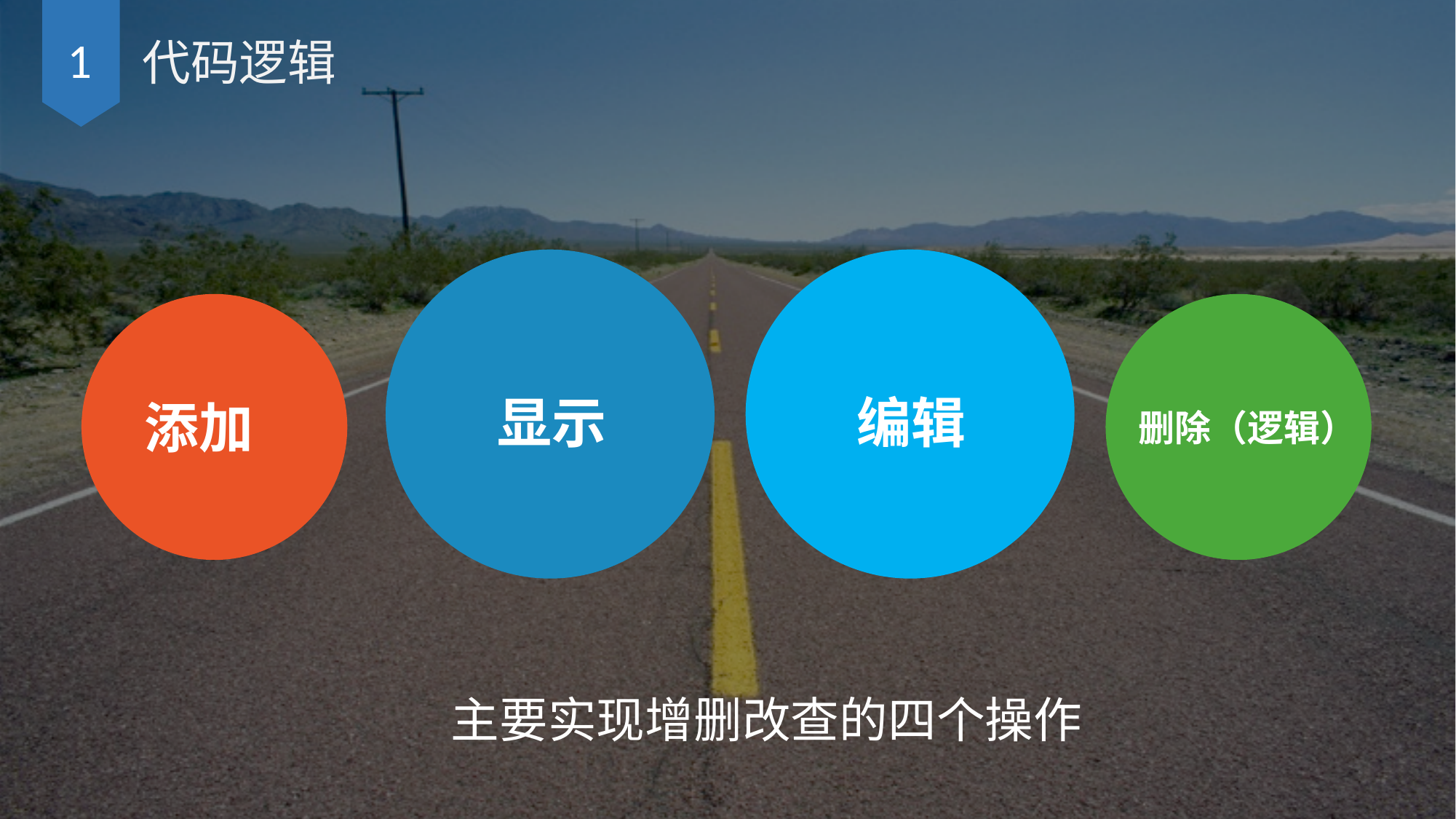

1
代码逻辑

编辑

显示

删除（逻辑）

添加
主要实现增删改查的四个操作